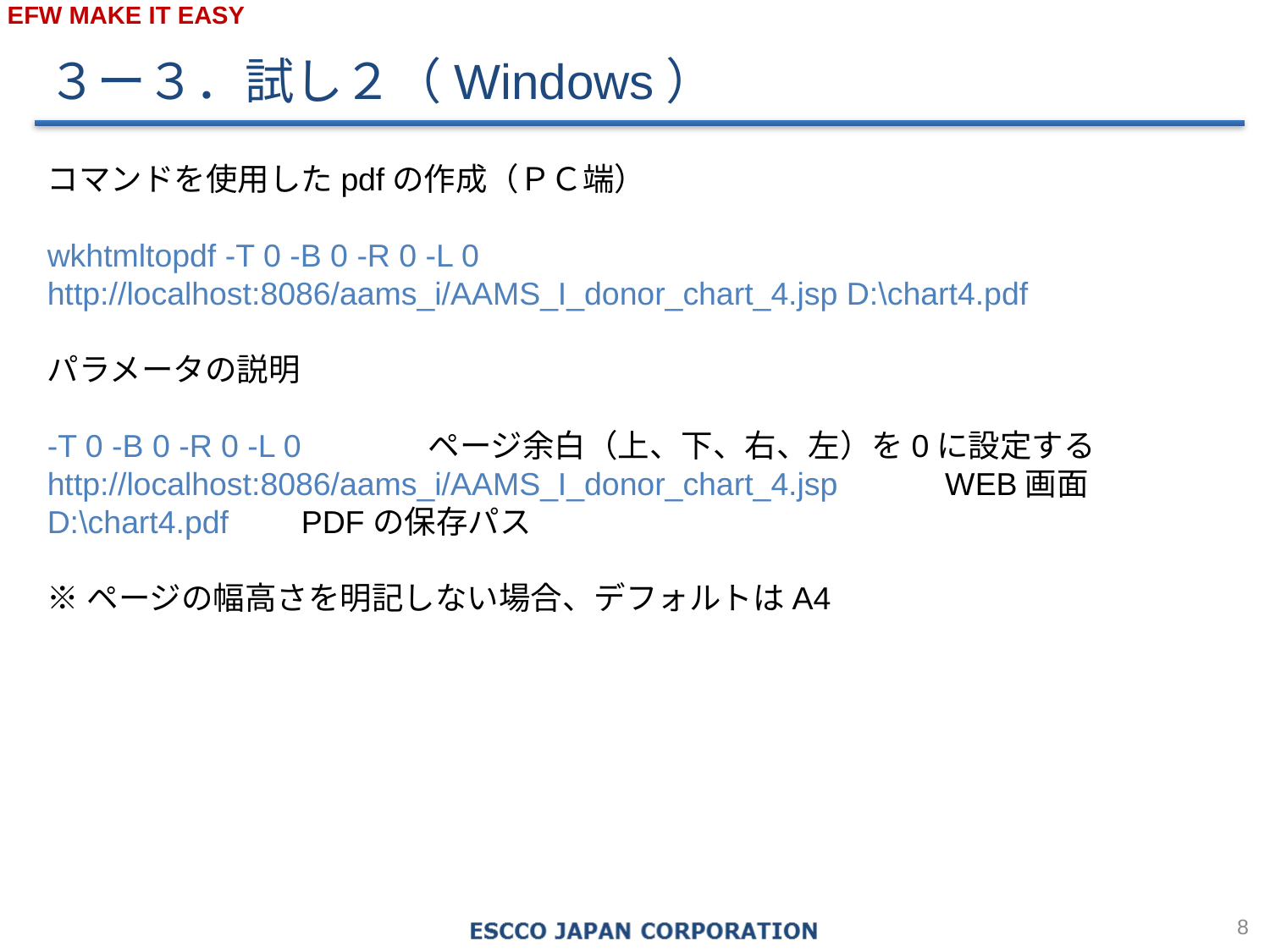

３ー３．試し２（Windows）
コマンドを使用したpdfの作成（ＰＣ端）

wkhtmltopdf -T 0 -B 0 -R 0 -L 0 http://localhost:8086/aams_i/AAMS_I_donor_chart_4.jsp D:\chart4.pdf

パラメータの説明

-T 0 -B 0 -R 0 -L 0	ページ余白（上、下、右、左）を0に設定する
http://localhost:8086/aams_i/AAMS_I_donor_chart_4.jsp	 WEB画面
D:\chart4.pdf	PDFの保存パス

※ページの幅高さを明記しない場合、デフォルトはA4

8